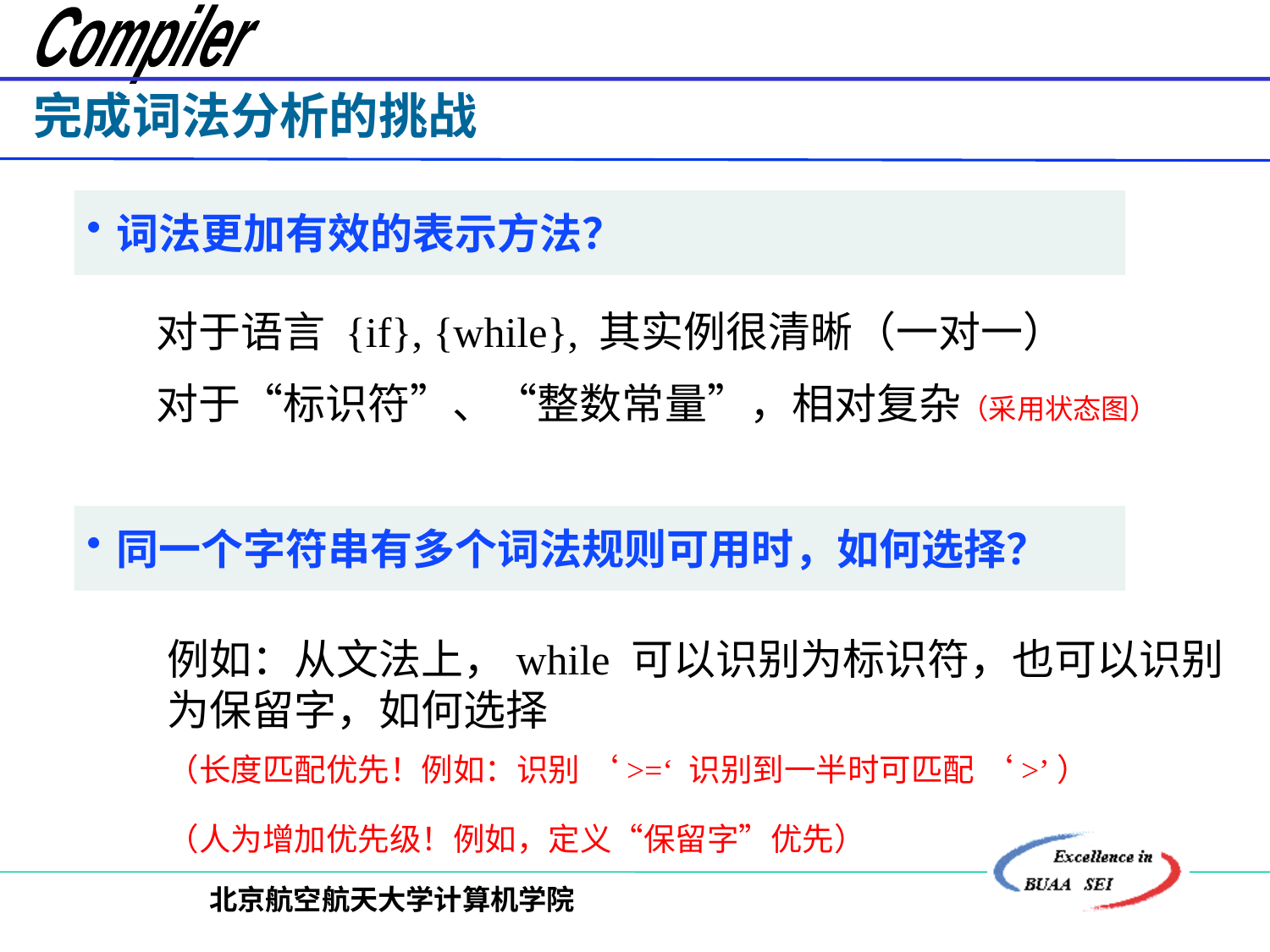

完成词法分析的挑战

词法更加有效的表示方法？
对于语言 {if}, {while}, 其实例很清晰（一对一）
对于“标识符”、“整数常量”，相对复杂（采用状态图）

同一个字符串有多个词法规则可用时，如何选择？
例如：从文法上，while 可以识别为标识符，也可以识别为保留字，如何选择
（长度匹配优先！例如：识别 ‘>=‘ 识别到一半时可匹配 ‘>’）
（人为增加优先级！例如，定义“保留字”优先）